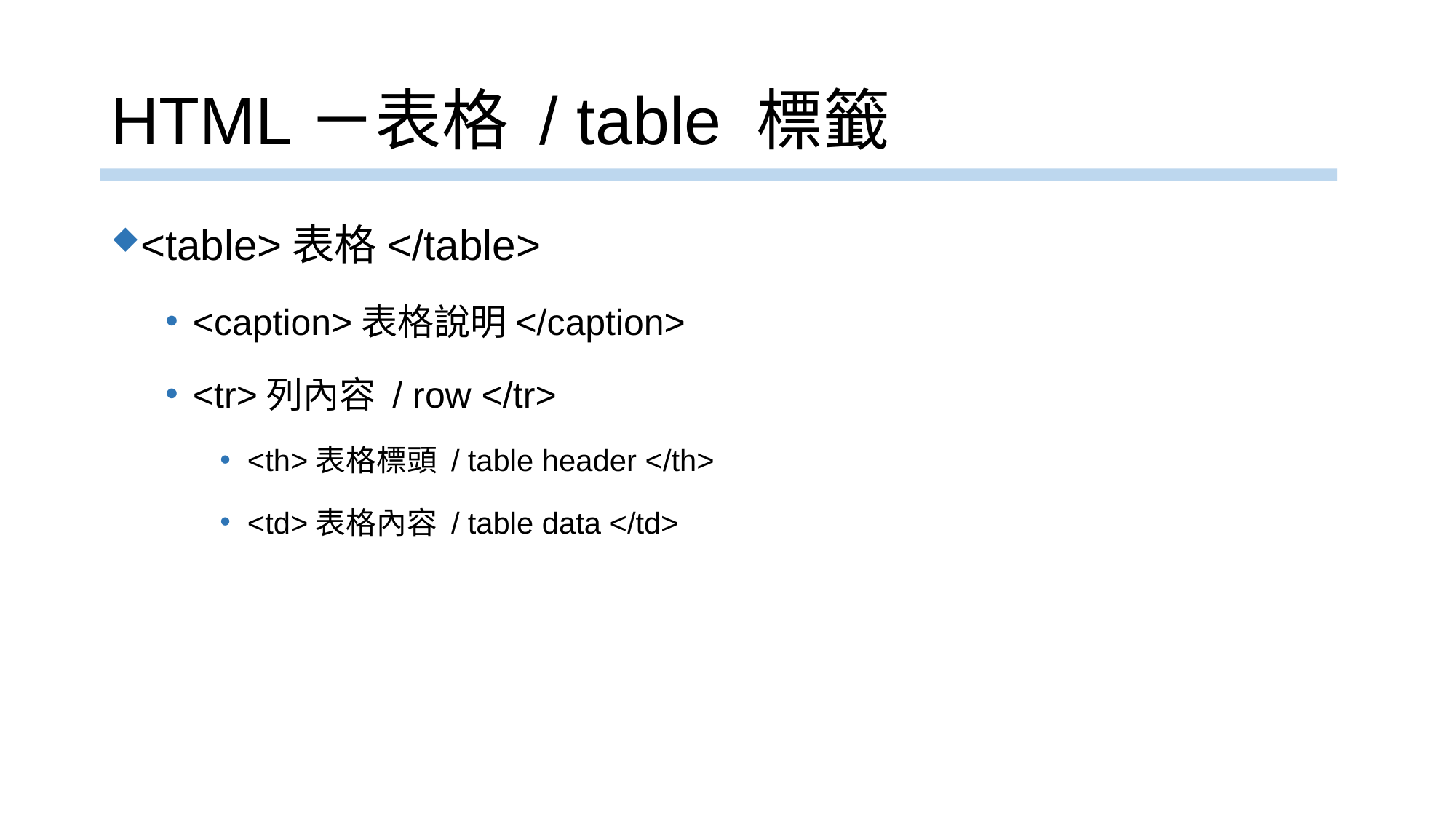

# HTML－表格 / table 標籤

<table>表格</table>
<caption>表格說明</caption>
<tr>列內容 / row </tr>
<th>表格標頭 / table header </th>
<td>表格內容 / table data </td>